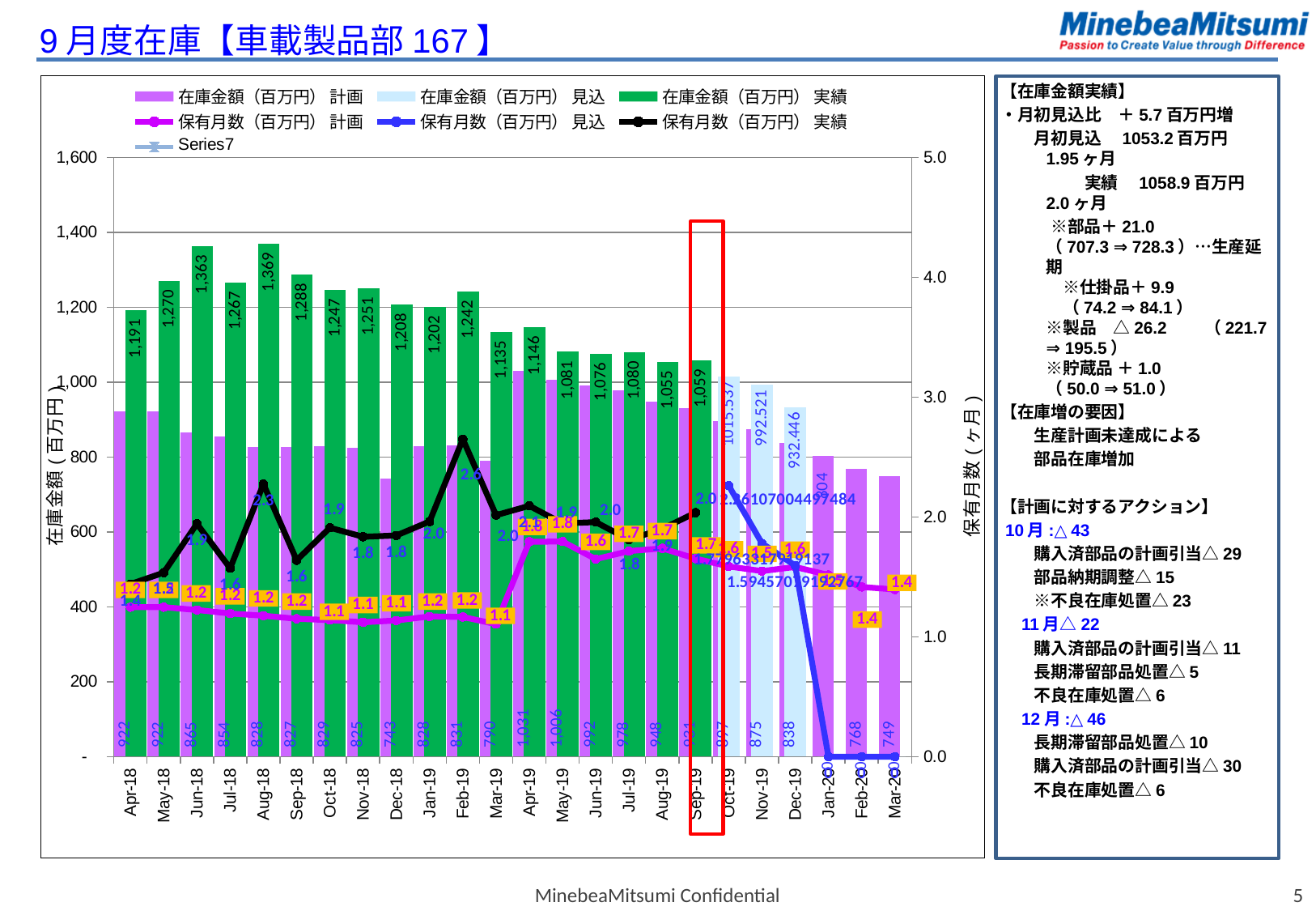

9月度在庫【車載製品部167】

[unsupported chart]

【在庫金額実績】
・月初見込比　＋5.7百万円増
　　月初見込　1053.2百万円　　　1.95ヶ月
　　　　　実績　1058.9百万円　2.0ヶ月
　　　※部品＋21.0　　　　（707.3 ⇒ 728.3）…生産延期　　　　　　　　　　　　　※仕掛品＋9.9　　　　　　（74.2 ⇒ 84.1）
※製品　△26.2　　（221.7 ⇒ 195.5）
※貯蔵品 ＋1.0　　　　　（50.0 ⇒ 51.0）
【在庫増の要因】
　　生産計画未達成による
　　部品在庫増加

【計画に対するアクション】
 10月:△43
　　購入済部品の計画引当△29
　　部品納期調整△15
　　※不良在庫処置△23
　11月△22
　　購入済部品の計画引当△11
　　長期滞留部品処置△5
　　不良在庫処置△6
　12月:△46
　　長期滞留部品処置△10
　　購入済部品の計画引当△30
　　不良在庫処置△6

MinebeaMitsumi Confidential
5